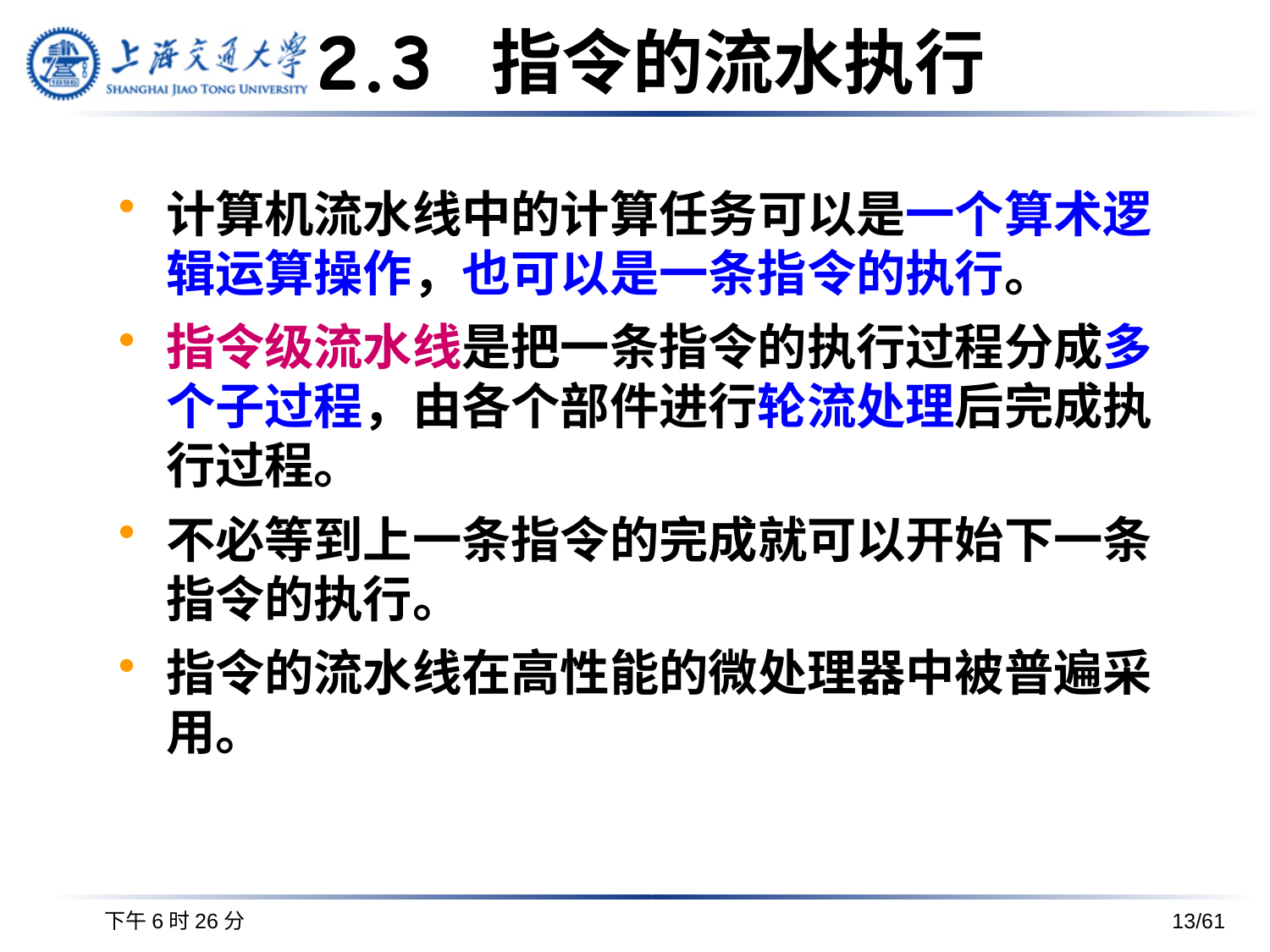

2.3 指令的流水执行
计算机流水线中的计算任务可以是一个算术逻辑运算操作，也可以是一条指令的执行。
指令级流水线是把一条指令的执行过程分成多个子过程，由各个部件进行轮流处理后完成执行过程。
不必等到上一条指令的完成就可以开始下一条指令的执行。
指令的流水线在高性能的微处理器中被普遍采用。
下午6时26分
13/61